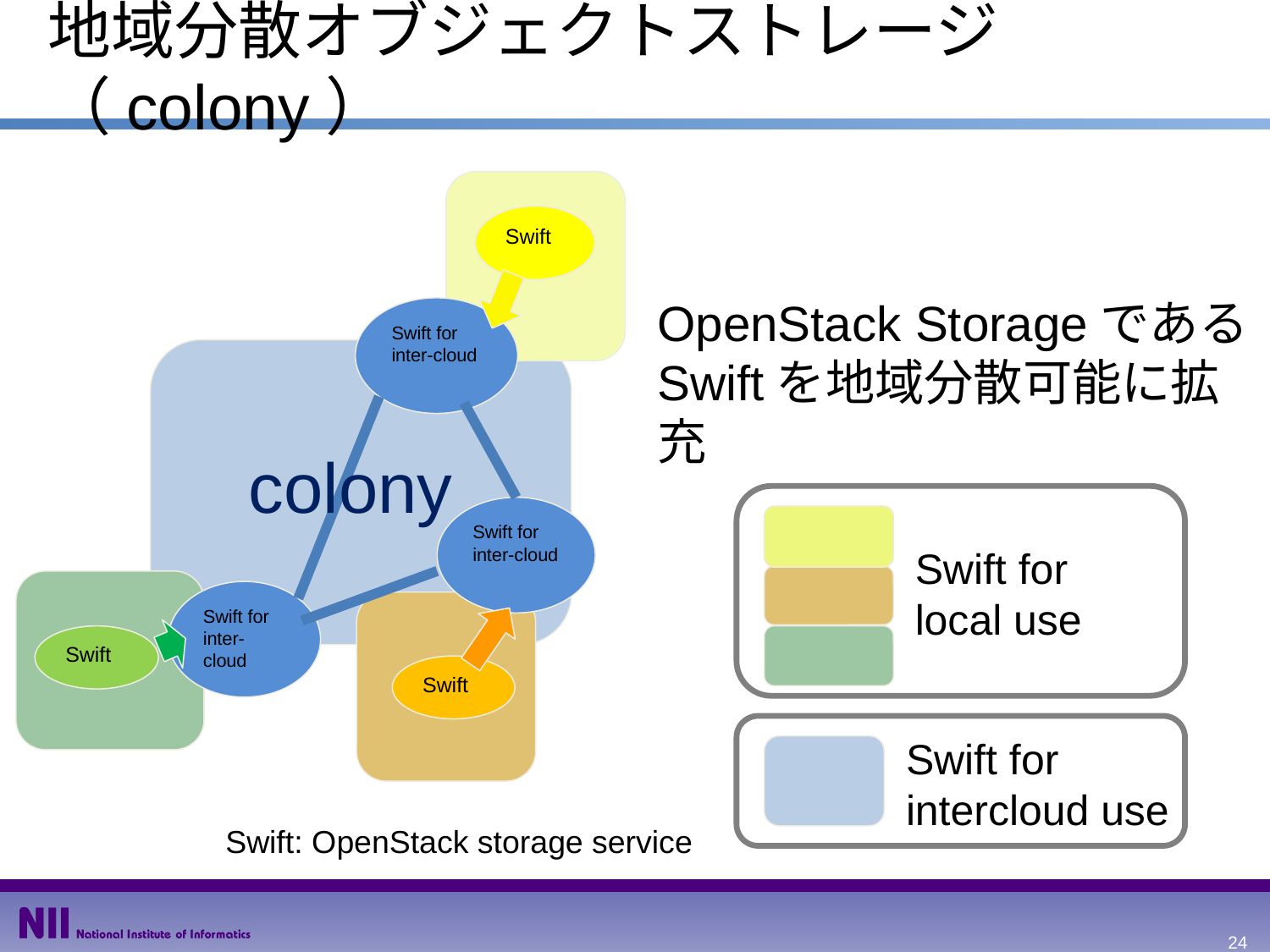

# 地域分散オブジェクトストレージ　（colony）

Swift

OpenStack Storageである
Swiftを地域分散可能に拡充
Swift for inter-cloud

colony

Swift for inter-cloud

Swift for
local use

Swift for inter-cloud

Swift

Swift

Swift for intercloud use

Swift: OpenStack storage service
24